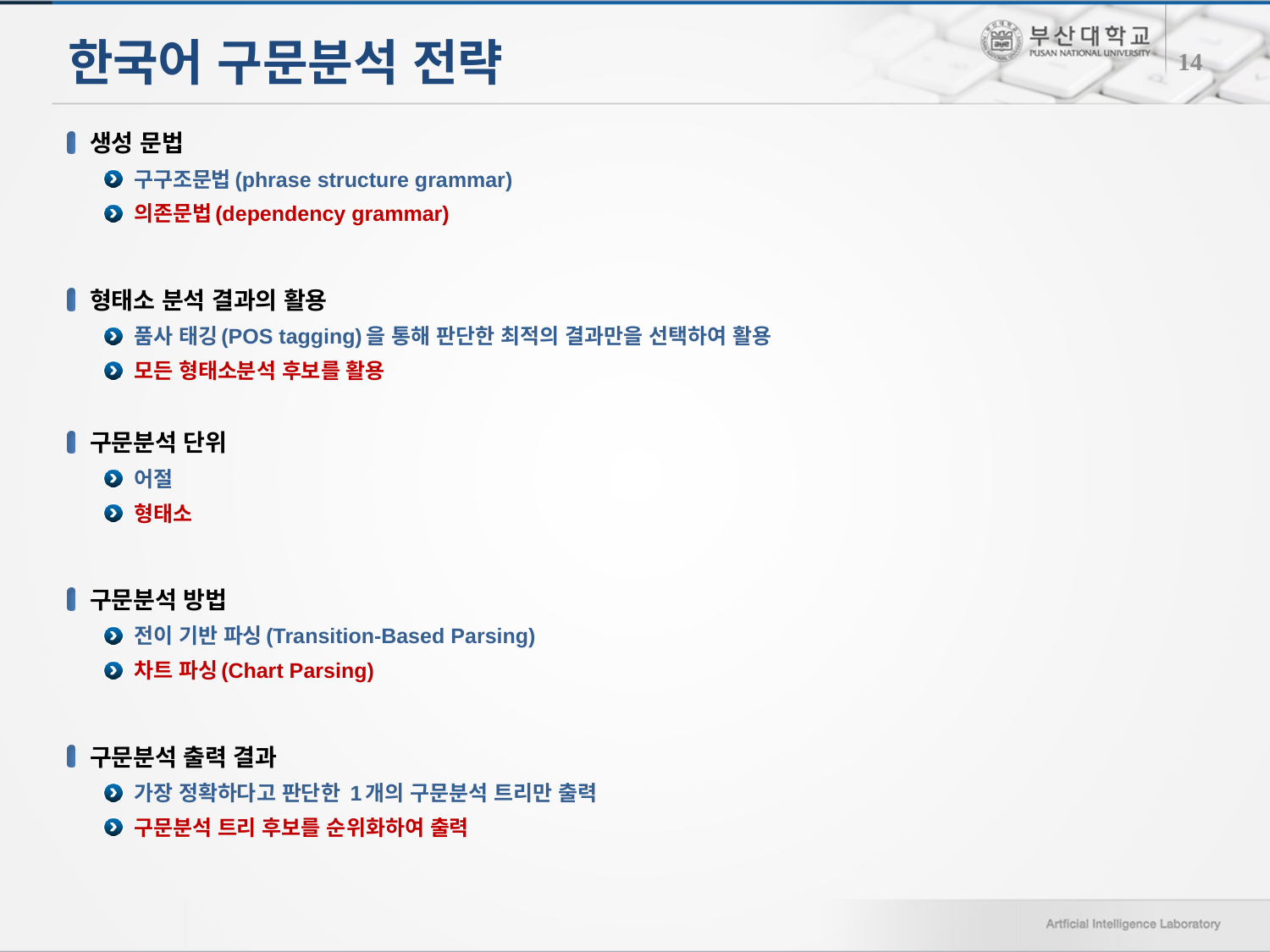

# 한국어 구문분석 전략
14
생성 문법
구구조문법(phrase structure grammar)
의존문법(dependency grammar)

형태소 분석 결과의 활용
품사 태깅(POS tagging)을 통해 판단한 최적의 결과만을 선택하여 활용
모든 형태소분석 후보를 활용

구문분석 단위
어절
형태소

구문분석 방법
전이 기반 파싱(Transition-Based Parsing)
차트 파싱(Chart Parsing)

구문분석 출력 결과
가장 정확하다고 판단한 1개의 구문분석 트리만 출력
구문분석 트리 후보를 순위화하여 출력